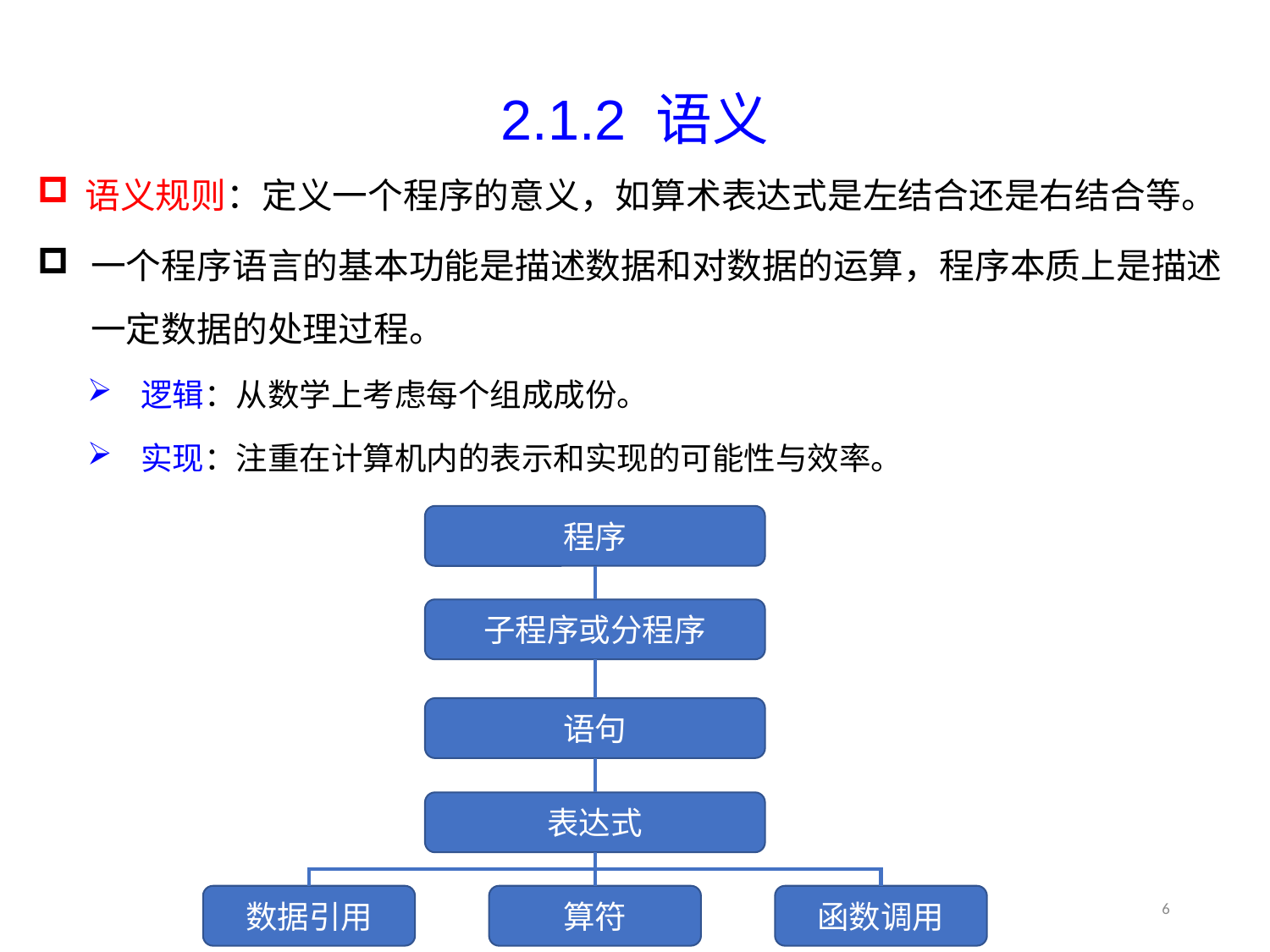

2.1 程序语言的定义
2.1.2 语义
语义规则：定义一个程序的意义，如算术表达式是左结合还是右结合等。
一个程序语言的基本功能是描述数据和对数据的运算，程序本质上是描述一定数据的处理过程。
逻辑：从数学上考虑每个组成成份。
实现：注重在计算机内的表示和实现的可能性与效率。
程序
子程序或分程序
语句
表达式
6
数据引用
算符
函数调用